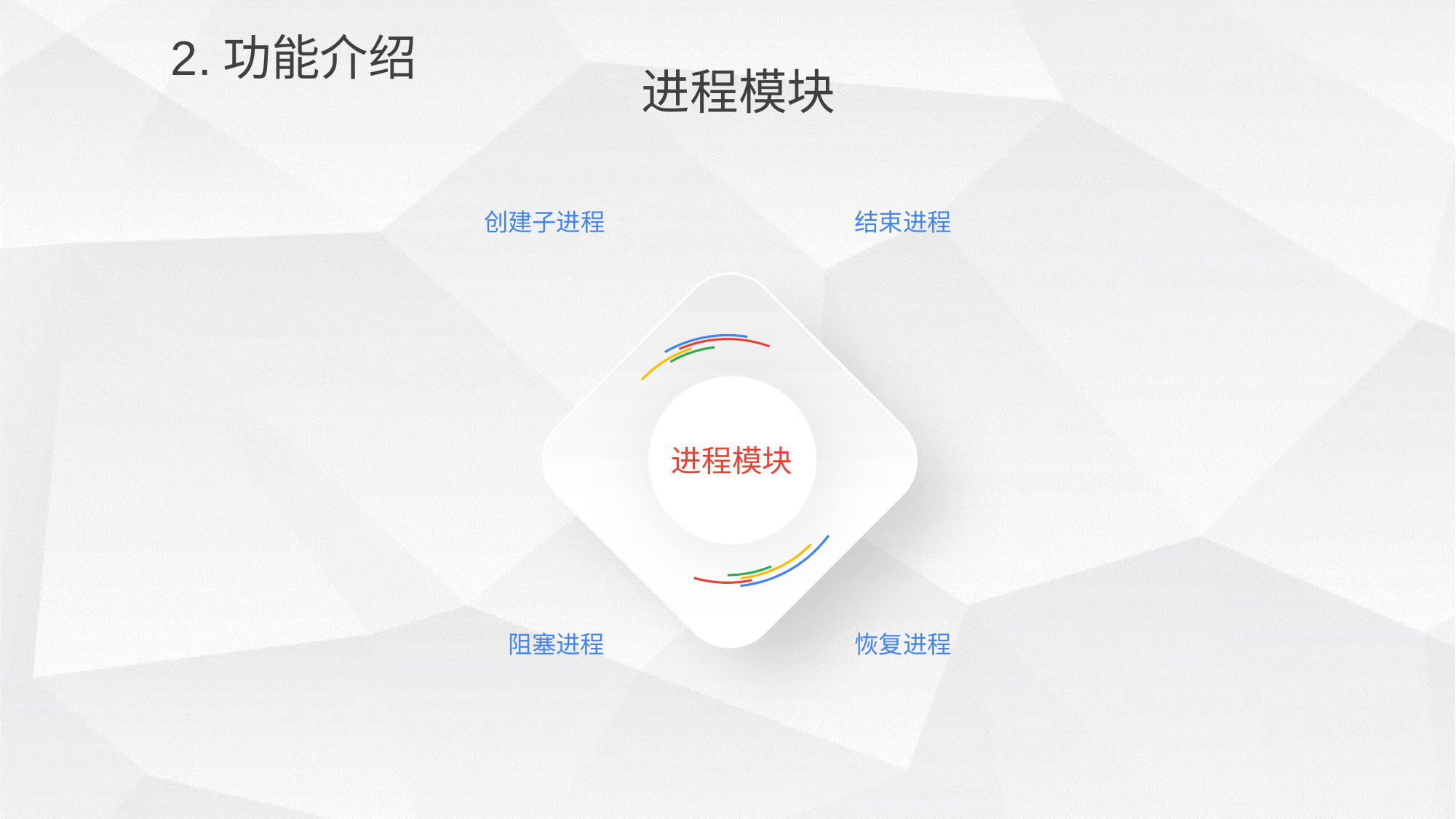

2.功能介绍
进程模块
结束进程
创建子进程

进程模块
阻塞进程
恢复进程